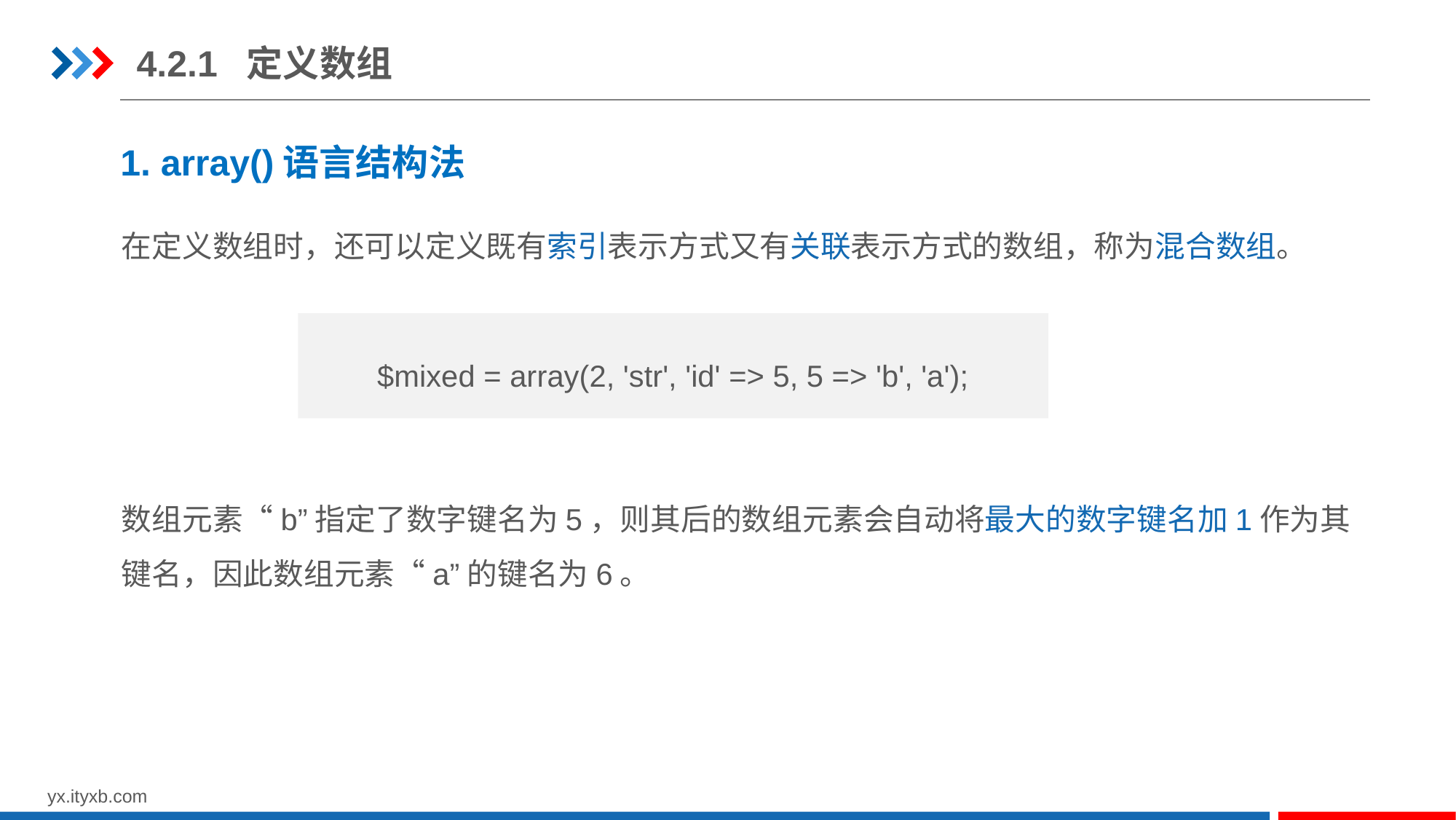

4.2.1  定义数组
1. array()语言结构法
在定义数组时，还可以定义既有索引表示方式又有关联表示方式的数组，称为混合数组。

数组元素“b”指定了数字键名为5，则其后的数组元素会自动将最大的数字键名加1作为其
键名，因此数组元素“a”的键名为6。

$mixed = array(2, 'str', 'id' => 5, 5 => 'b', 'a');